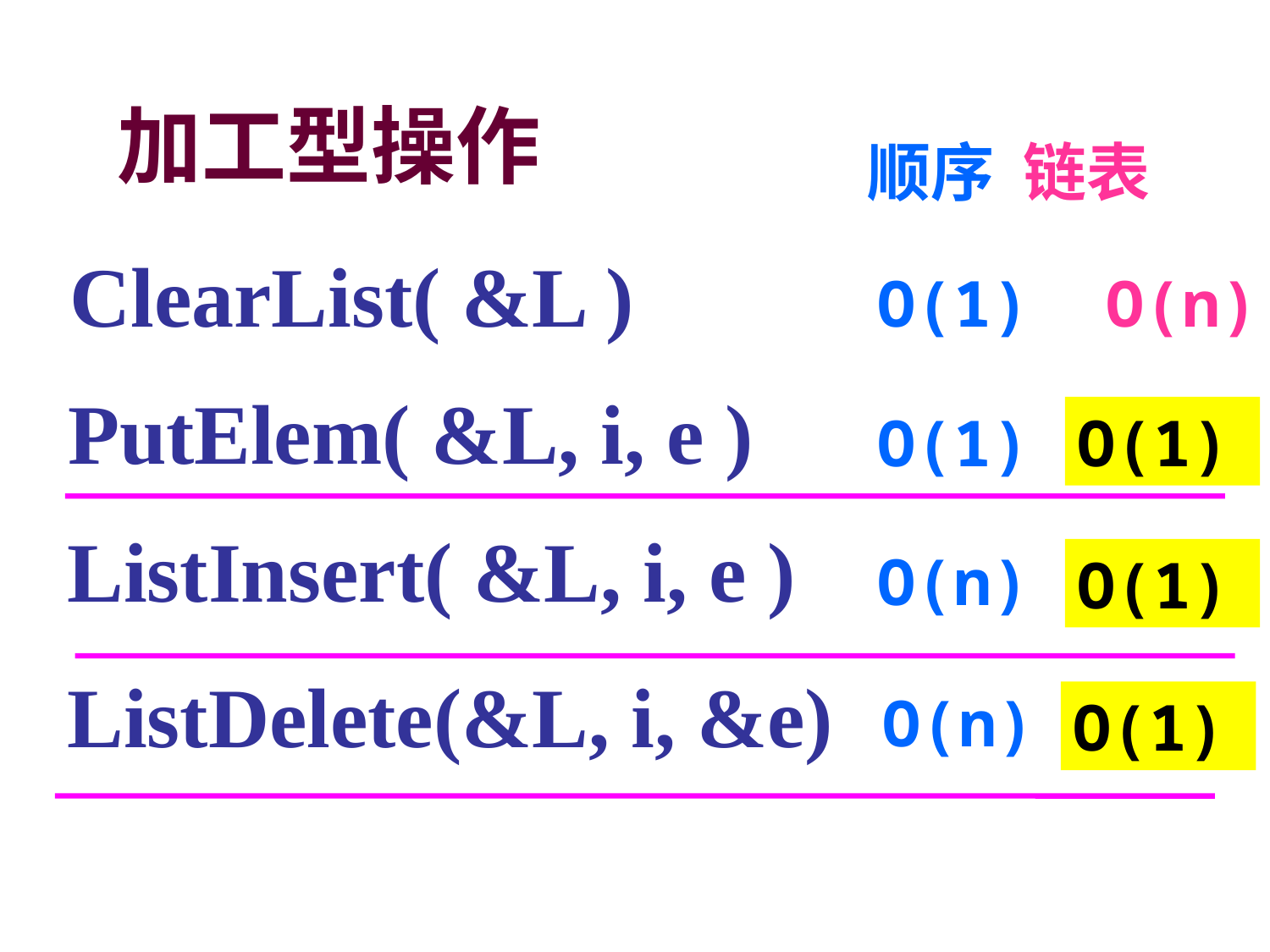

加工型操作
顺序  链表
ClearList( &L )
O(1)  O(n)
PutElem( &L, i, e )
O(1)  O(n)
O(1)

ListInsert( &L, i, e )

O(n)  O(n)
O(1)

ListDelete(&L, i, &e)
O(n)  O(n)
O(1)